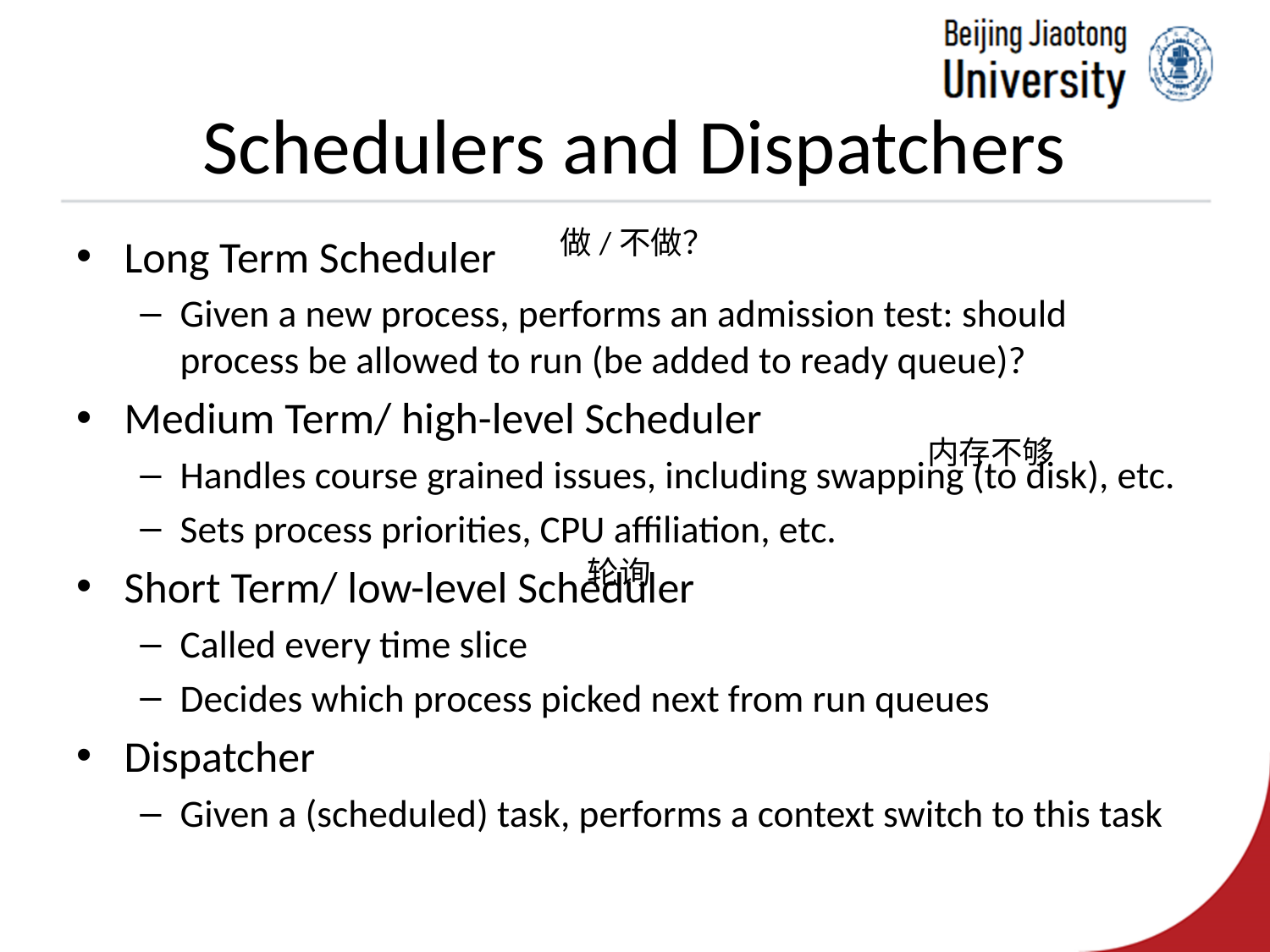

# Schedulers and Dispatchers
做/不做？
Long Term Scheduler
Given a new process, performs an admission test: should process be allowed to run (be added to ready queue)?
Medium Term/ high-level Scheduler
Handles course grained issues, including swapping (to disk), etc.
Sets process priorities, CPU affiliation, etc.
Short Term/ low-level Scheduler
Called every time slice
Decides which process picked next from run queues
Dispatcher
Given a (scheduled) task, performs a context switch to this task
内存不够
轮询